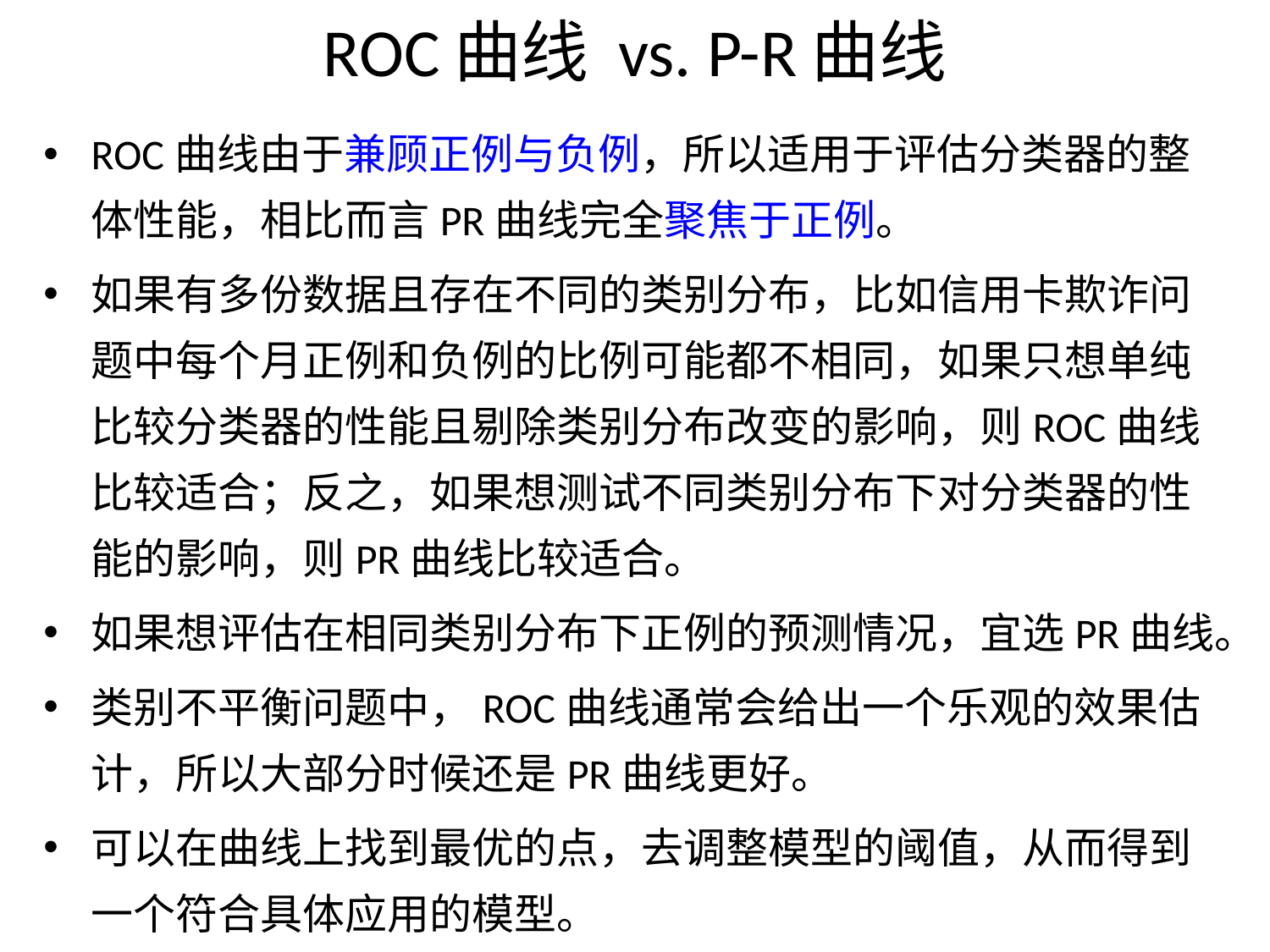

# ROC曲线 vs. P-R曲线
ROC曲线由于兼顾正例与负例，所以适用于评估分类器的整体性能，相比而言PR曲线完全聚焦于正例。
如果有多份数据且存在不同的类别分布，比如信用卡欺诈问题中每个月正例和负例的比例可能都不相同，如果只想单纯比较分类器的性能且剔除类别分布改变的影响，则ROC曲线比较适合；反之，如果想测试不同类别分布下对分类器的性能的影响，则PR曲线比较适合。
如果想评估在相同类别分布下正例的预测情况，宜选PR曲线。
类别不平衡问题中，ROC曲线通常会给出一个乐观的效果估计，所以大部分时候还是PR曲线更好。
可以在曲线上找到最优的点，去调整模型的阈值，从而得到一个符合具体应用的模型。